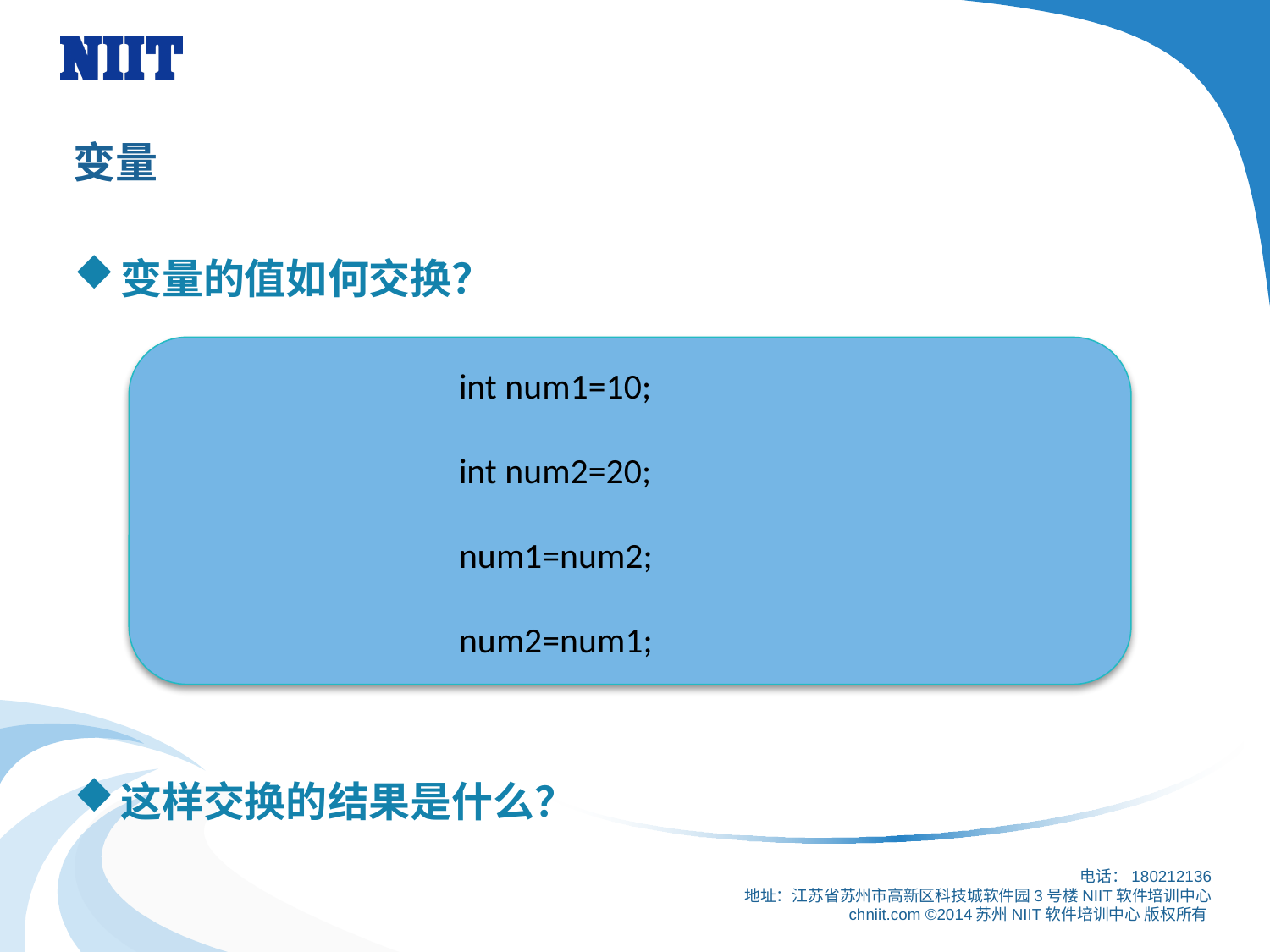

# 变量
变量的值如何交换？

这样交换的结果是什么？

int num1=10;

int num2=20;

num1=num2;

num2=num1;